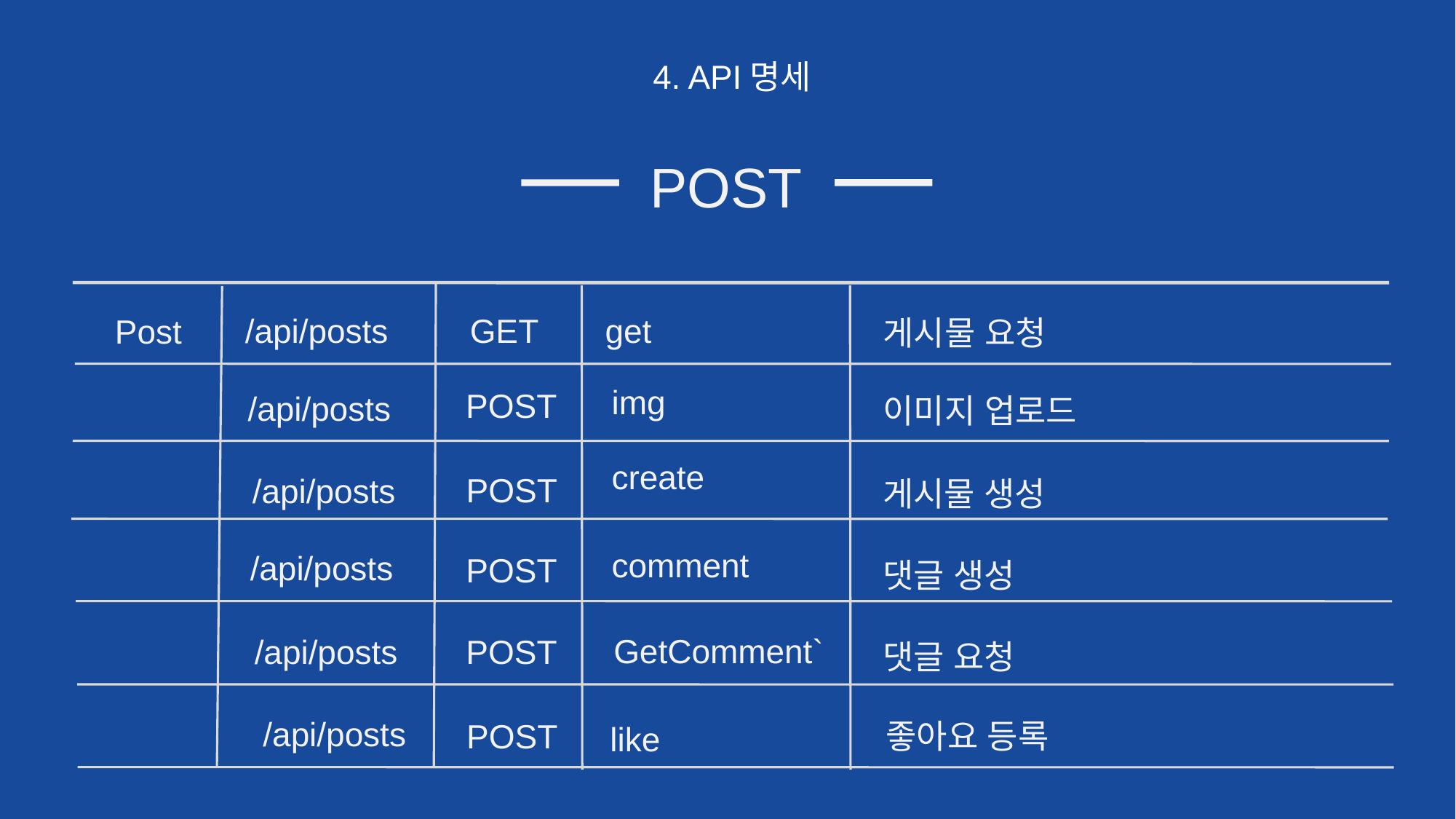

4. API명세
POST

/api/posts
GET

get
Post
게시물 요청
img

POST
 /api/posts
이미지 업로드
create
POST
 /api/posts
게시물 생성
comment
 /api/posts
POST
댓글 생성
GetComment`
POST
 /api/posts
댓글 요청
 /api/posts
좋아요 등록
POST
like
Using these templates in competition is prohibited by the original author